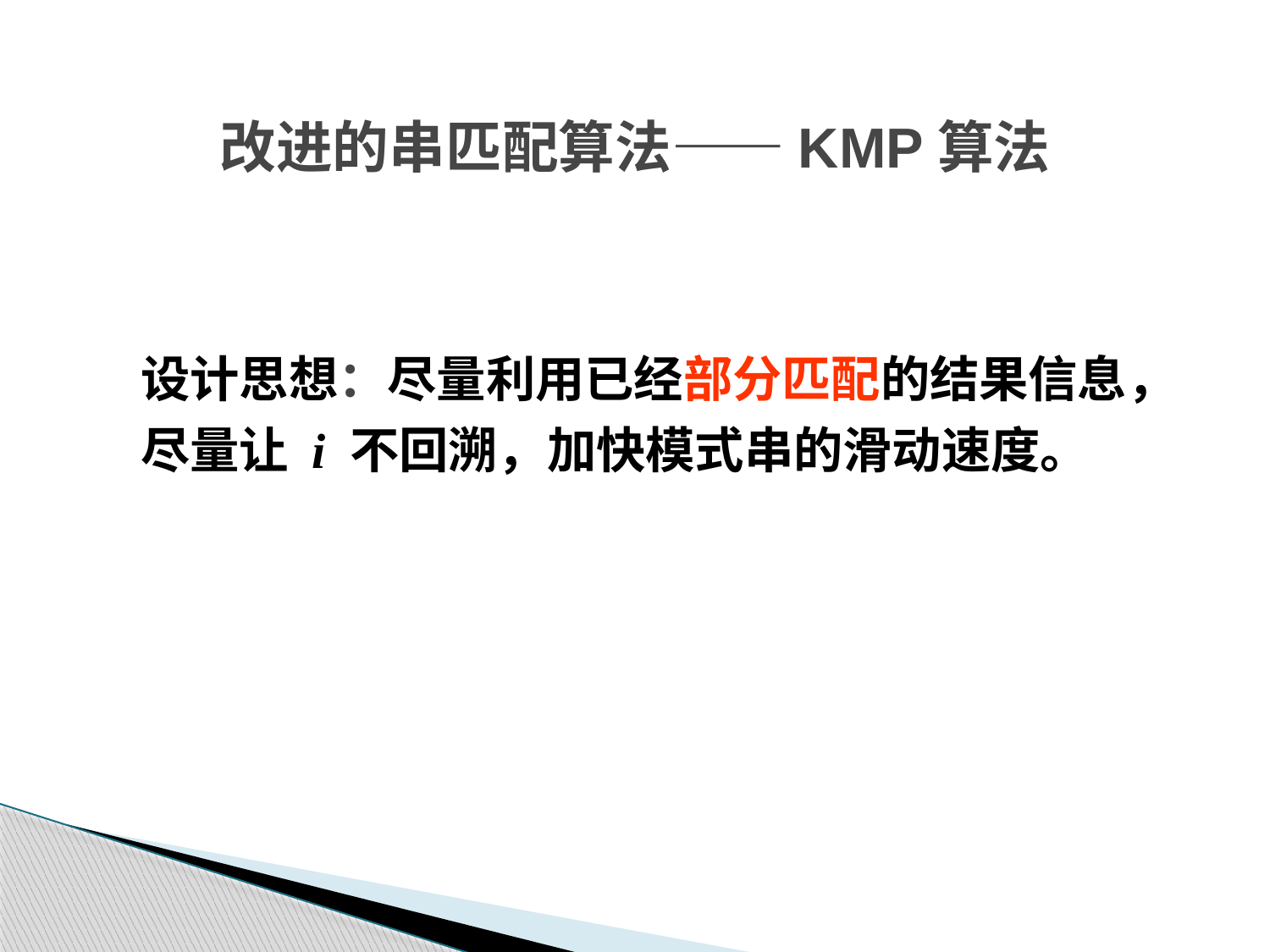

改进的串匹配算法——KMP算法
设计思想：尽量利用已经部分匹配的结果信息，尽量让 i 不回溯，加快模式串的滑动速度。